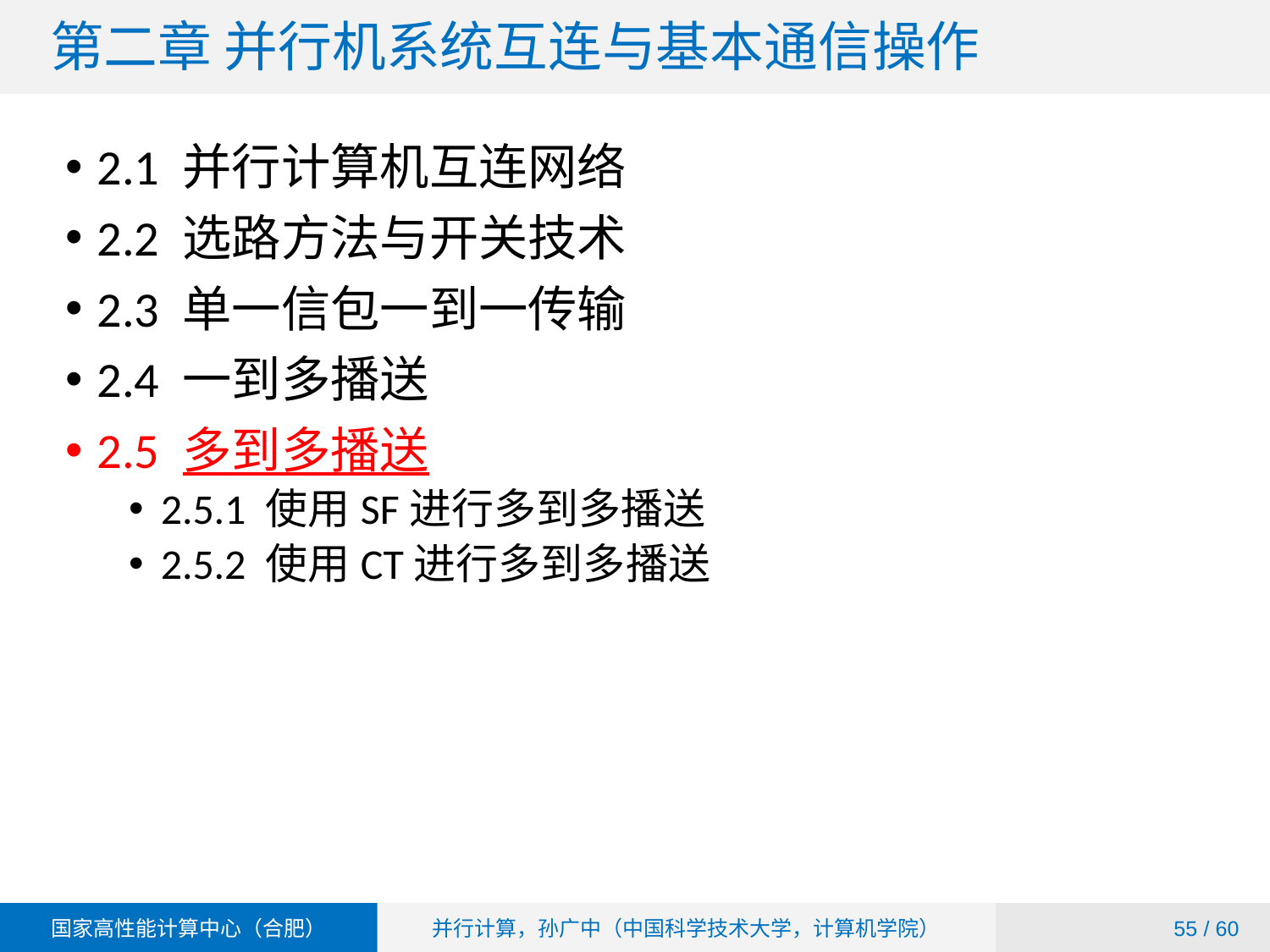

# 第二章 并行机系统互连与基本通信操作
2.1 并行计算机互连网络
2.2 选路方法与开关技术
2.3 单一信包一到一传输
2.4 一到多播送
2.5 多到多播送
2.5.1 使用SF进行多到多播送
2.5.2 使用CT进行多到多播送

55 / 60